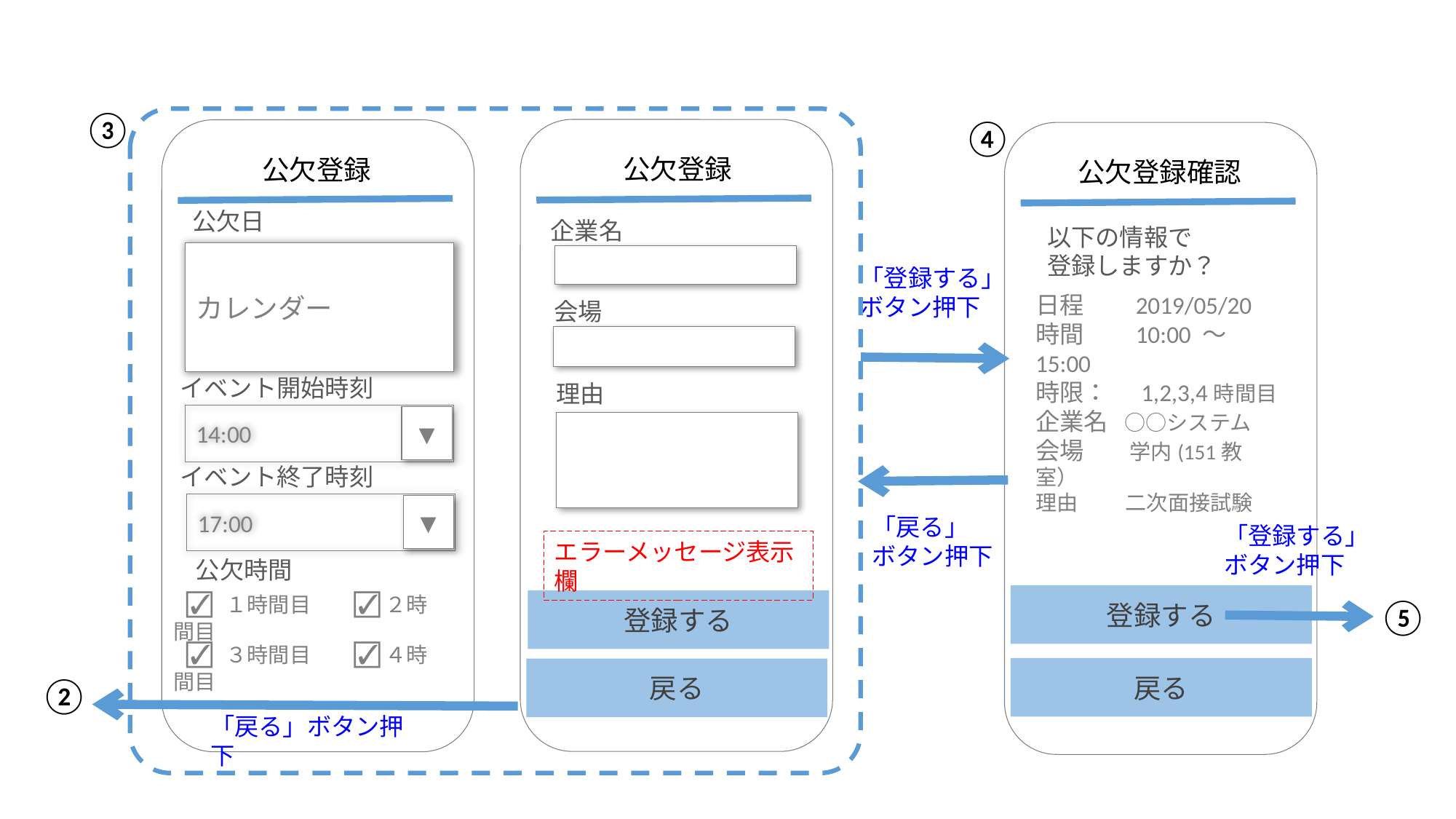

③

④

公欠登録
公欠登録
公欠登録確認
公欠日
企業名
以下の情報で
登録しますか？
カレンダー

「登録する」
ボタン押下
日程　    2019/05/20
時間　    10:00 ～ 15:00
時限：     1,2,3,4時間目
企業名   ○○システム
会場　    学内(151教室）
理由          二次面接試験

会場

イベント開始時刻
理由
14:00
▼

イベント終了時刻
17:00
▼
「戻る」
ボタン押下
「登録する」
ボタン押下
エラーメッセージ表示欄
公欠時間
登録する
⑤
  ☑️ １時間目　　☑️ ２時間目
登録する
  ☑️ ３時間目　　☑️ ４時間目
戻る
戻る
②
「戻る」ボタン押下